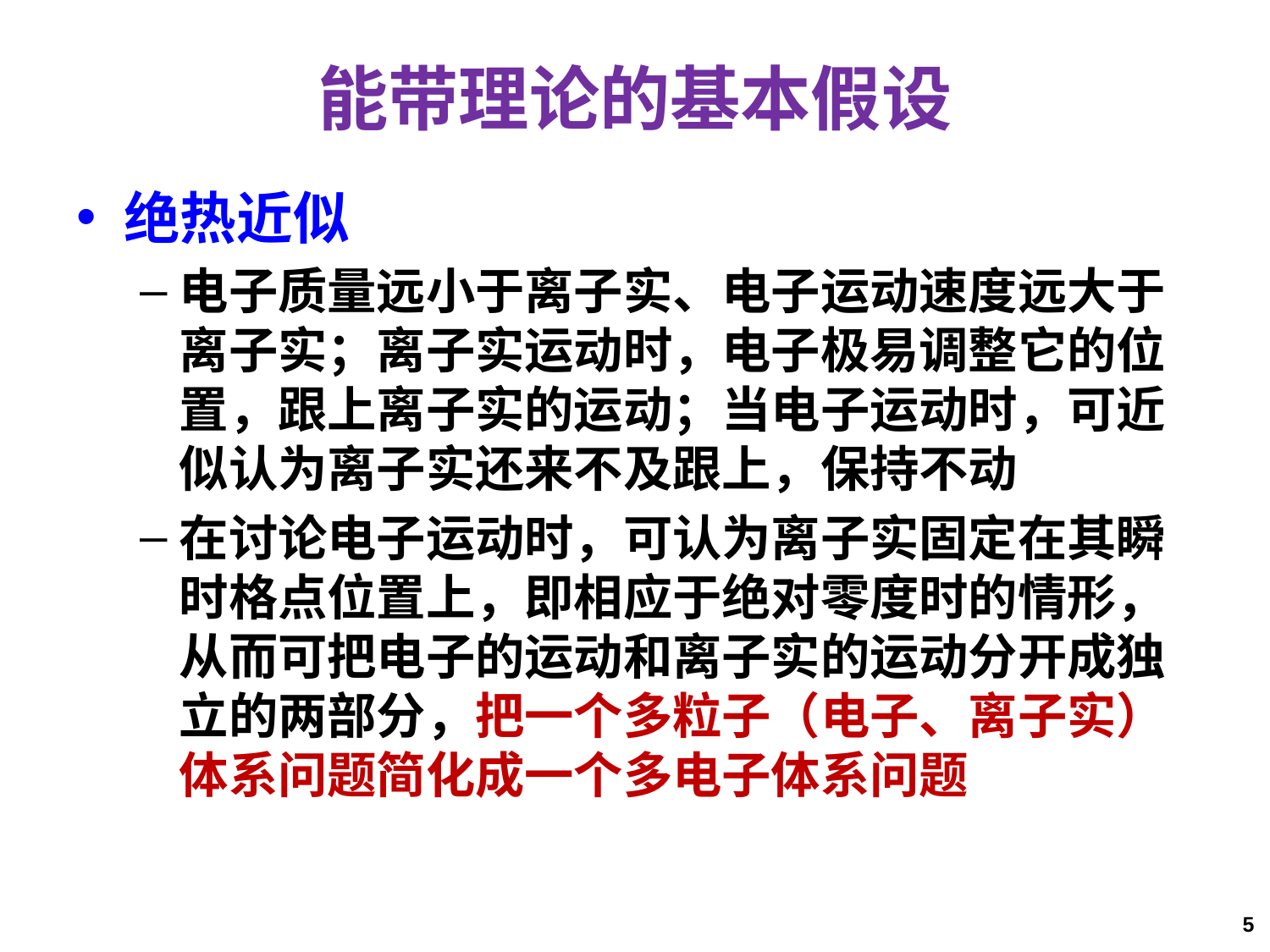

# 能带理论的基本假设
绝热近似
电子质量远小于离子实、电子运动速度远大于离子实；离子实运动时，电子极易调整它的位置，跟上离子实的运动；当电子运动时，可近似认为离子实还来不及跟上，保持不动
在讨论电子运动时，可认为离子实固定在其瞬时格点位置上，即相应于绝对零度时的情形，从而可把电子的运动和离子实的运动分开成独立的两部分，把一个多粒子（电子、离子实）体系问题简化成一个多电子体系问题
5